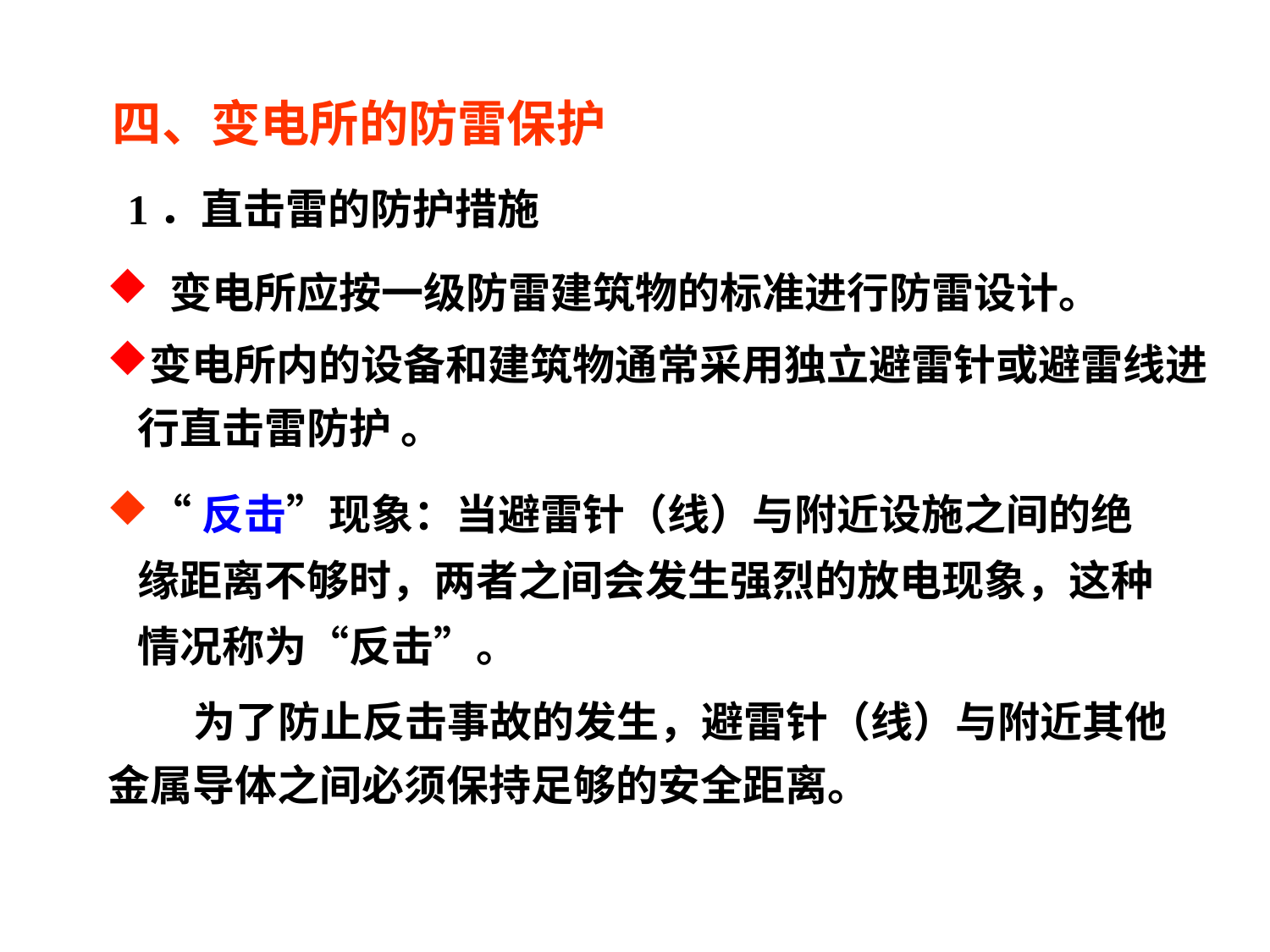

四、变电所的防雷保护
1．直击雷的防护措施
 变电所应按一级防雷建筑物的标准进行防雷设计。
变电所内的设备和建筑物通常采用独立避雷针或避雷线进行直击雷防护 。

“反击”现象：当避雷针（线）与附近设施之间的绝缘距离不够时，两者之间会发生强烈的放电现象，这种情况称为“反击”。
        为了防止反击事故的发生，避雷针（线）与附近其他金属导体之间必须保持足够的安全距离。